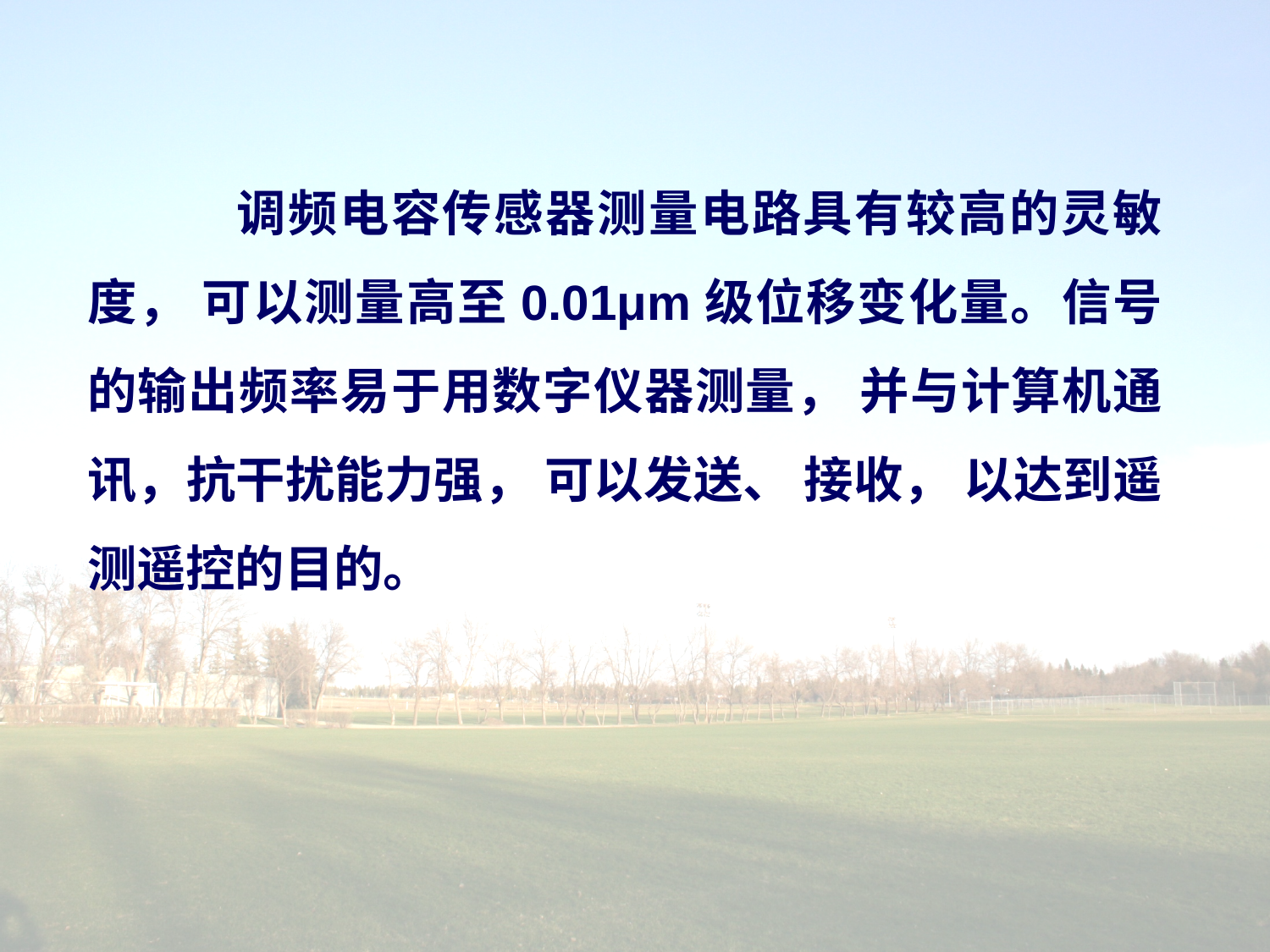

调频电容传感器测量电路具有较高的灵敏度， 可以测量高至0.01μm级位移变化量。信号的输出频率易于用数字仪器测量， 并与计算机通讯，抗干扰能力强， 可以发送、 接收， 以达到遥测遥控的目的。